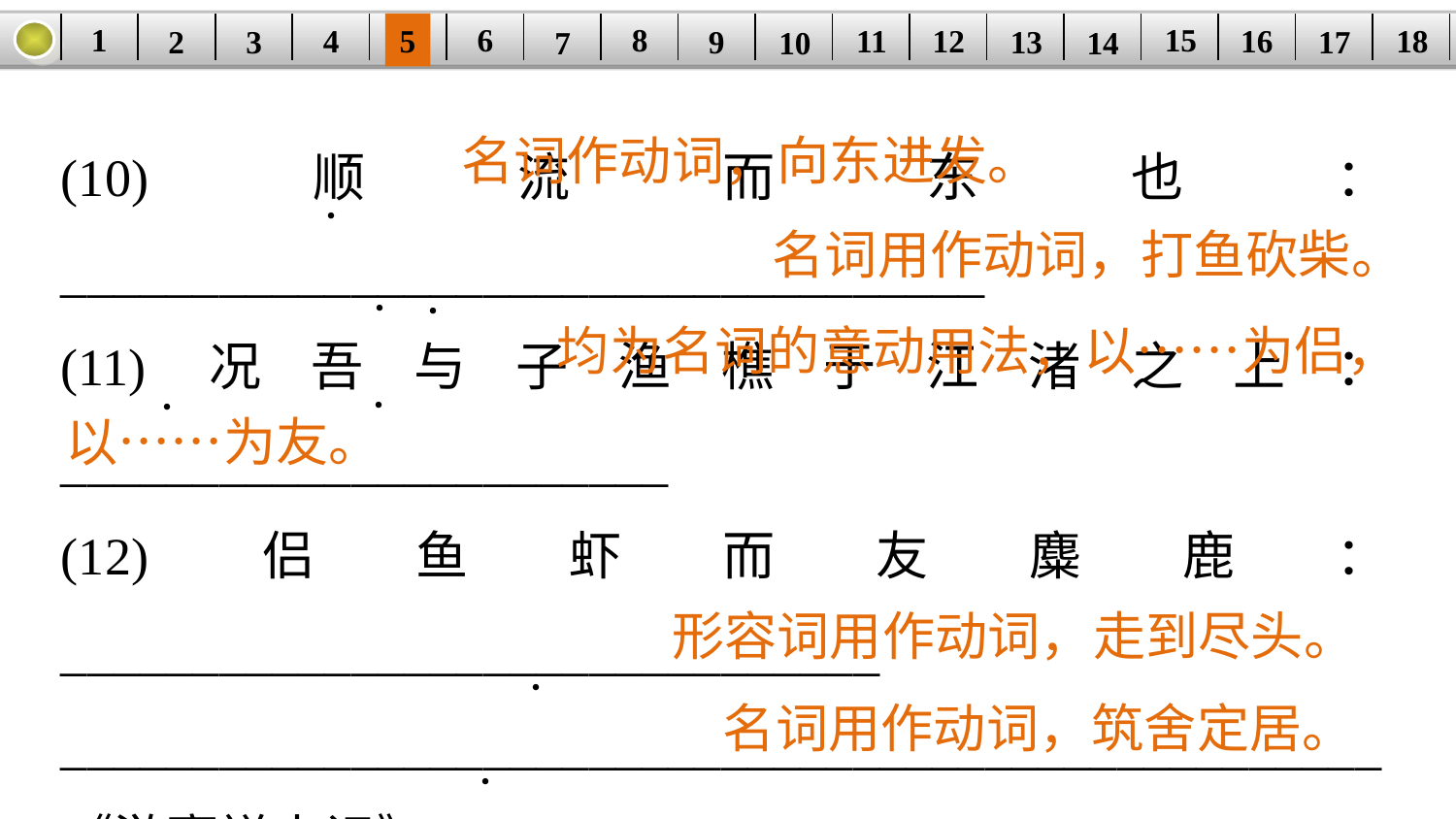

1
8
15
6
11
18
5
16
|  |  |  |  |  |  |  |  |  |  |  |  |  |  |  |  |  |  |
| --- | --- | --- | --- | --- | --- | --- | --- | --- | --- | --- | --- | --- | --- | --- | --- | --- | --- |
12
4
17
13
3
9
2
14
7
10

(10)顺流而东也：___________________________________
(11)况吾与子渔樵于江渚之上：_______________________
(12)侣鱼虾而友麋鹿：_______________________________
__________________________________________________
《游褒禅山记》
(13)则其好游者不能穷也：___________________________
(14)唐浮图慧褒始舍于其址：_________________________
名词作动词，向东进发。
·
名词用作动词，打鱼砍柴。
·
·
均为名词的意动用法，以……为侣，
·
·
以……为友。
形容词用作动词，走到尽头。
·
名词用作动词，筑舍定居。
·